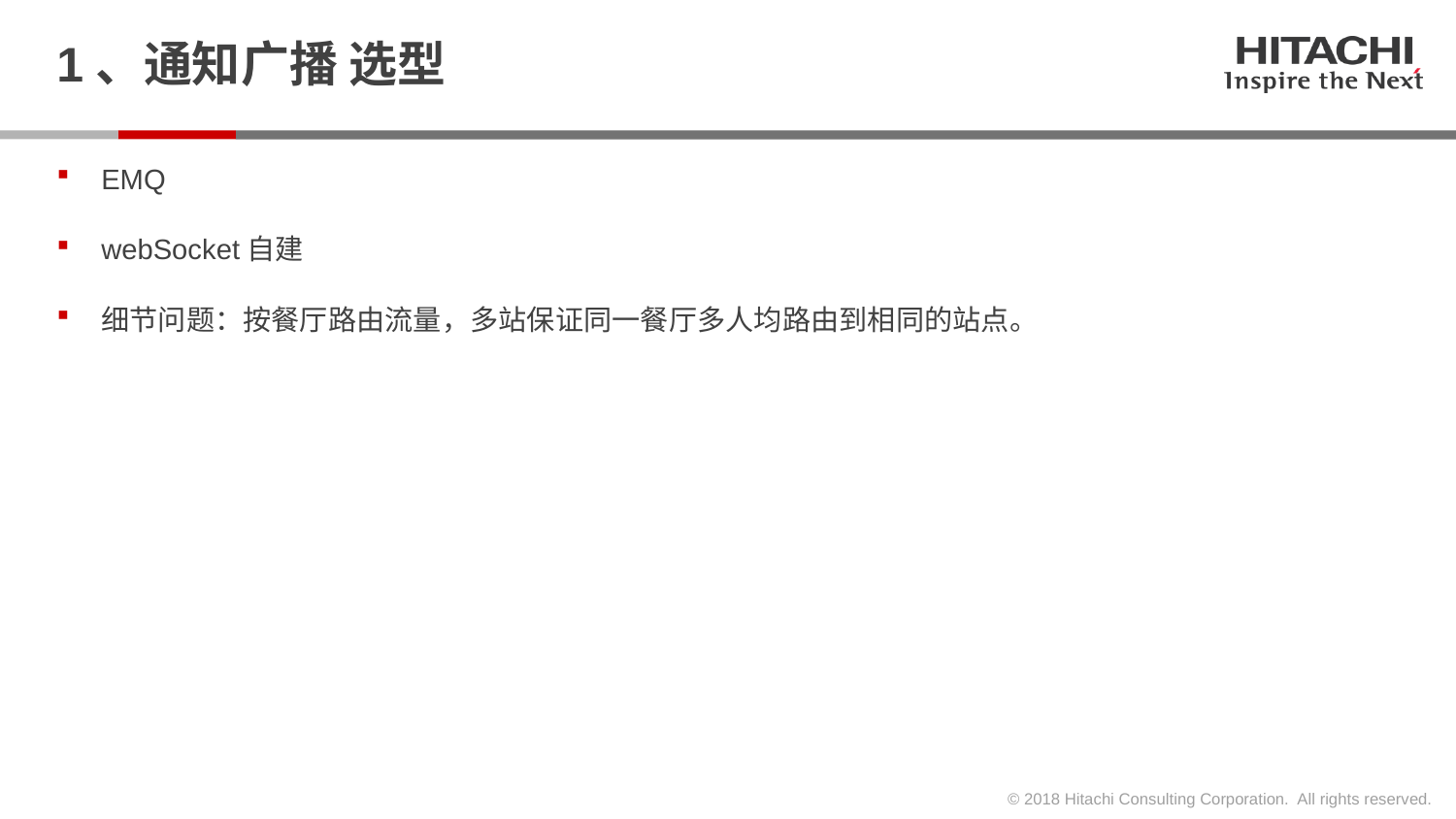

# 1、通知广播 选型
EMQ
webSocket自建
细节问题：按餐厅路由流量，多站保证同一餐厅多人均路由到相同的站点。